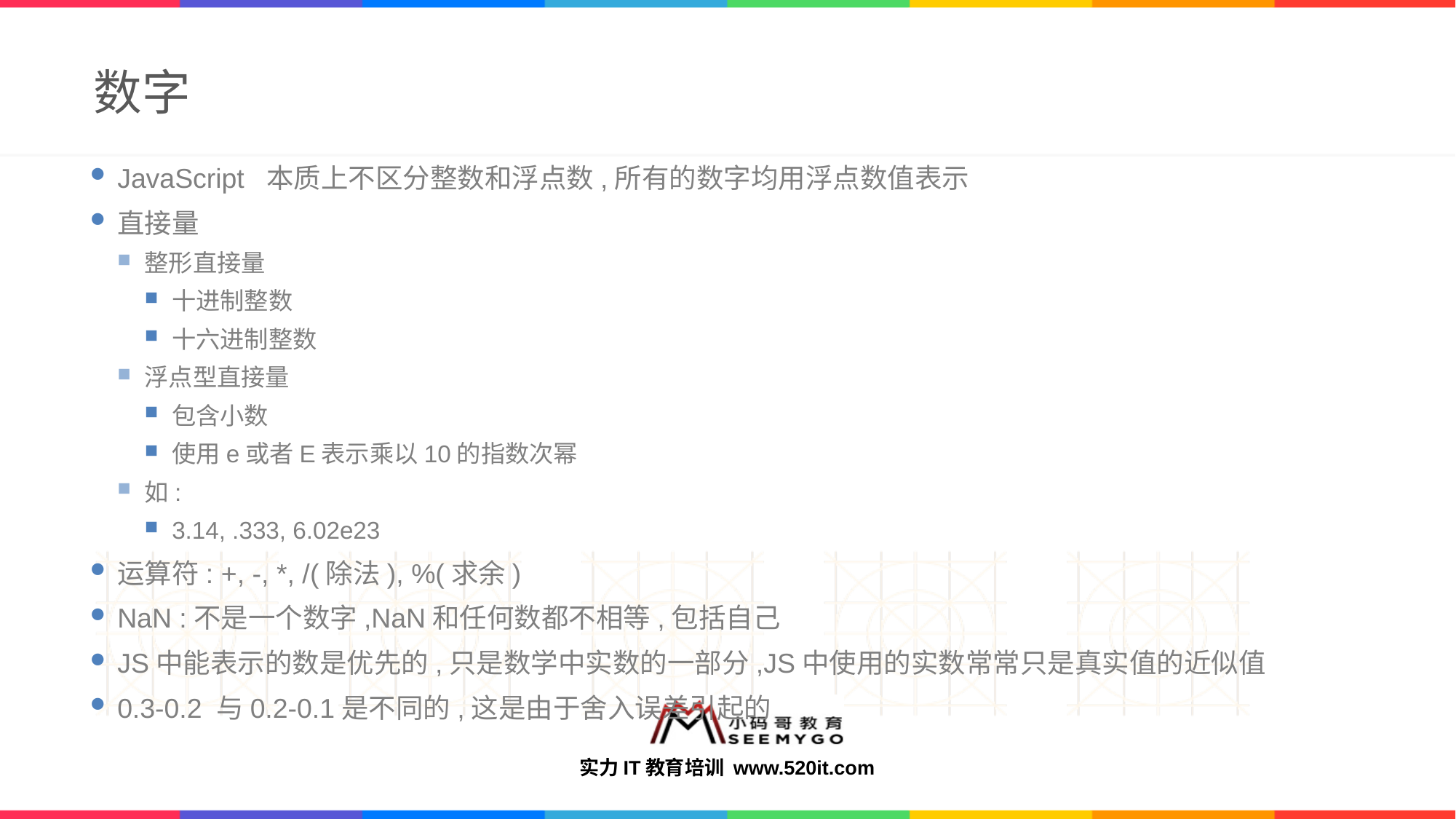

# 数字
JavaScript  本质上不区分整数和浮点数,所有的数字均用浮点数值表示
直接量
整形直接量
十进制整数
十六进制整数
浮点型直接量
包含小数
使用e或者E表示乘以10的指数次幂
如:
3.14, .333, 6.02e23
运算符: +, -, *, /(除法), %(求余)
NaN :不是一个数字,NaN和任何数都不相等,包括自己
JS中能表示的数是优先的,只是数学中实数的一部分,JS中使用的实数常常只是真实值的近似值
0.3-0.2 与0.2-0.1是不同的,这是由于舍入误差引起的